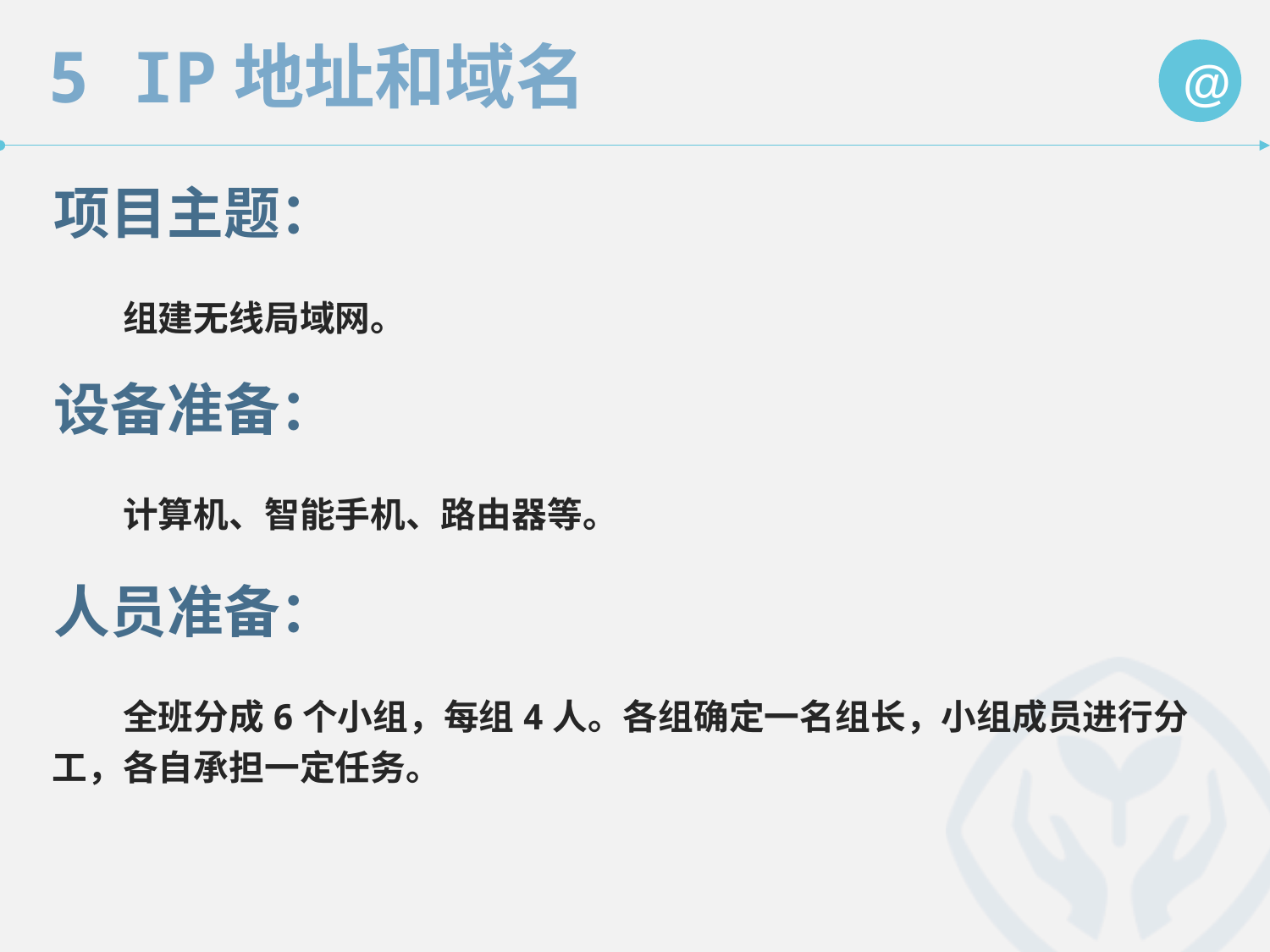

项目主题：
　　组建无线局域网。
设备准备：
　　计算机、智能手机、路由器等。
人员准备：
　　全班分成6个小组，每组4人。各组确定一名组长，小组成员进行分工，各自承担一定任务。